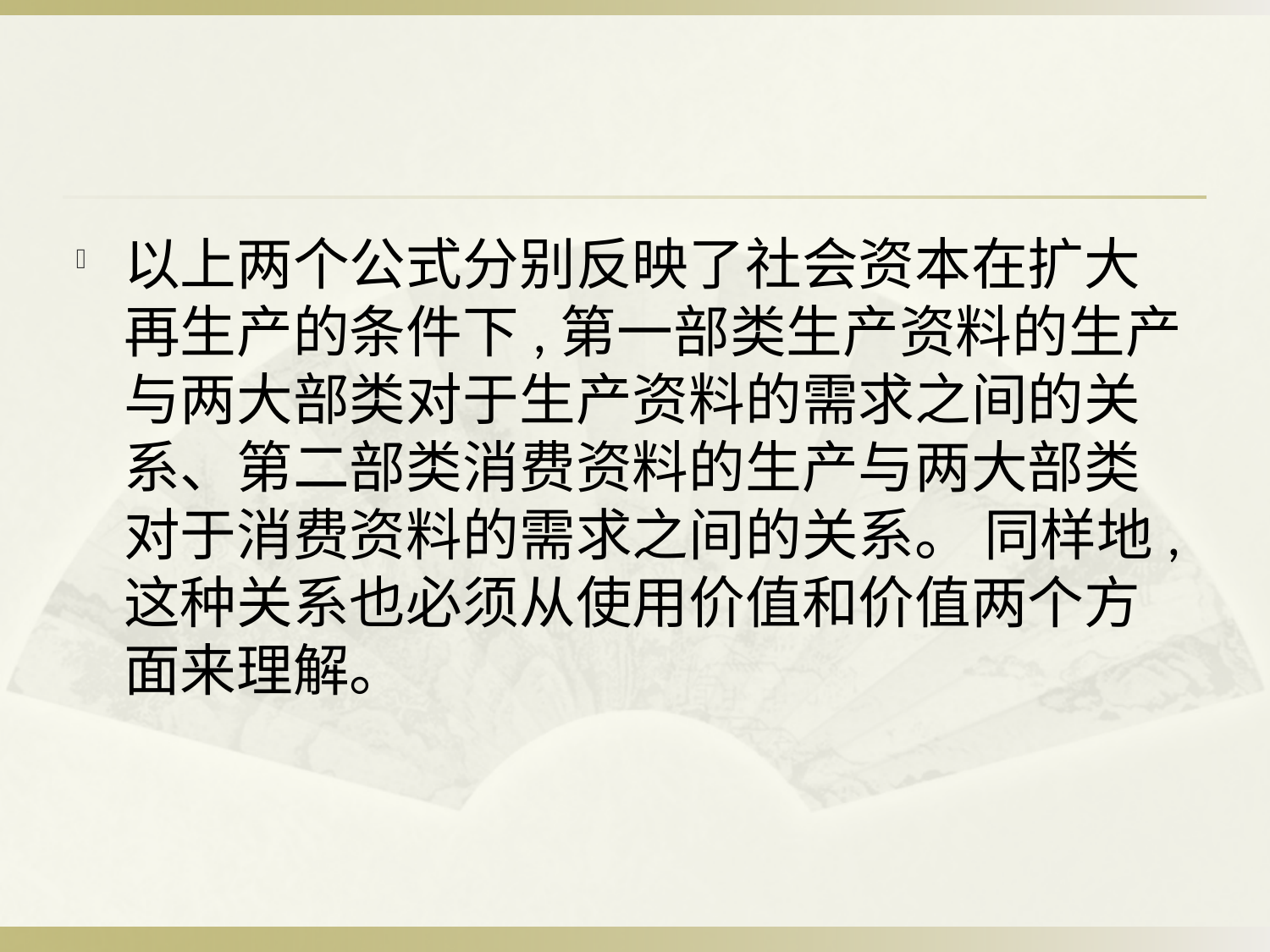

#
以上两个公式分别反映了社会资本在扩大再生产的条件下,第一部类生产资料的生产与两大部类对于生产资料的需求之间的关系、第二部类消费资料的生产与两大部类对于消费资料的需求之间的关系。 同样地,这种关系也必须从使用价值和价值两个方面来理解。